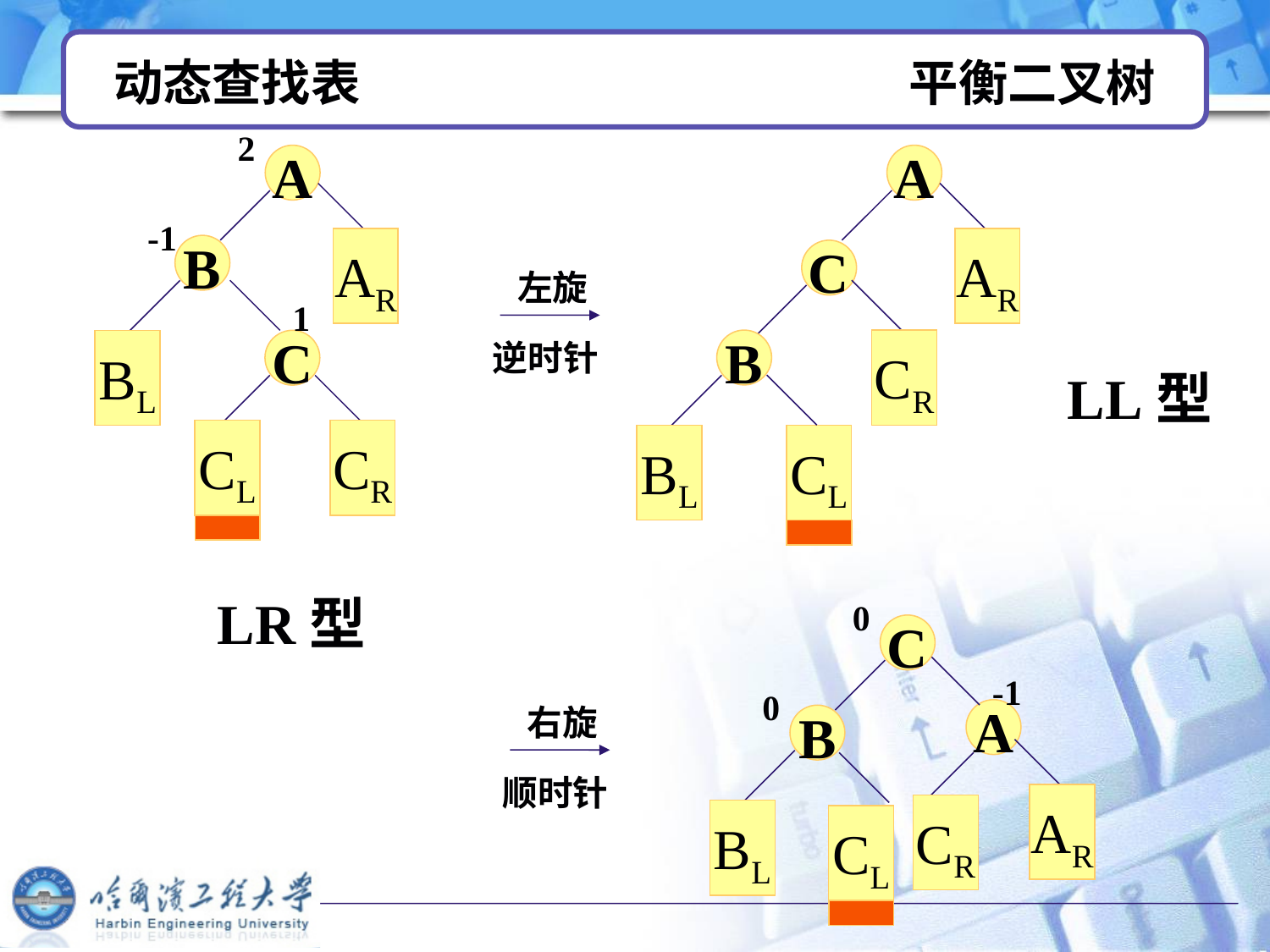

# 动态查找表                                                 平衡二叉树
2
A

-1
AR
B

1
BL
C

CL
CR

A

AR
C

B
CR

BL
CL

左旋

逆时针
LL型
LR型
0
C

-1

0
A
B

AR
CR
BL
CL

右旋

顺时针